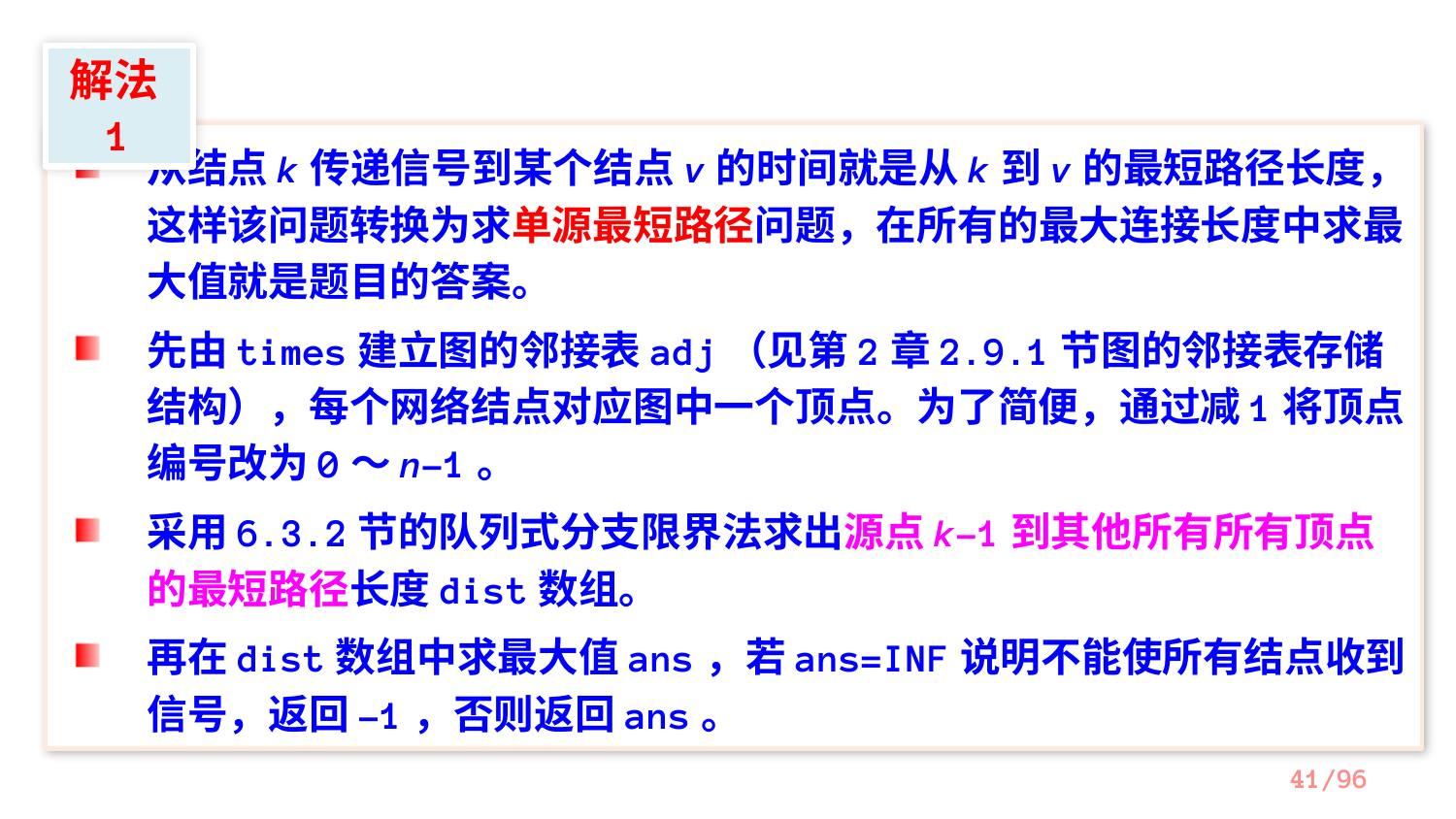

解法1
从结点k传递信号到某个结点v的时间就是从k到v的最短路径长度，这样该问题转换为求单源最短路径问题，在所有的最大连接长度中求最大值就是题目的答案。
先由times建立图的邻接表adj（见第2章2.9.1节图的邻接表存储结构），每个网络结点对应图中一个顶点。为了简便，通过减1将顶点编号改为0～n-1。
采用6.3.2节的队列式分支限界法求出源点k-1到其他所有所有顶点的最短路径长度dist数组。
再在dist数组中求最大值ans，若ans=INF说明不能使所有结点收到信号，返回-1，否则返回ans。
41/96